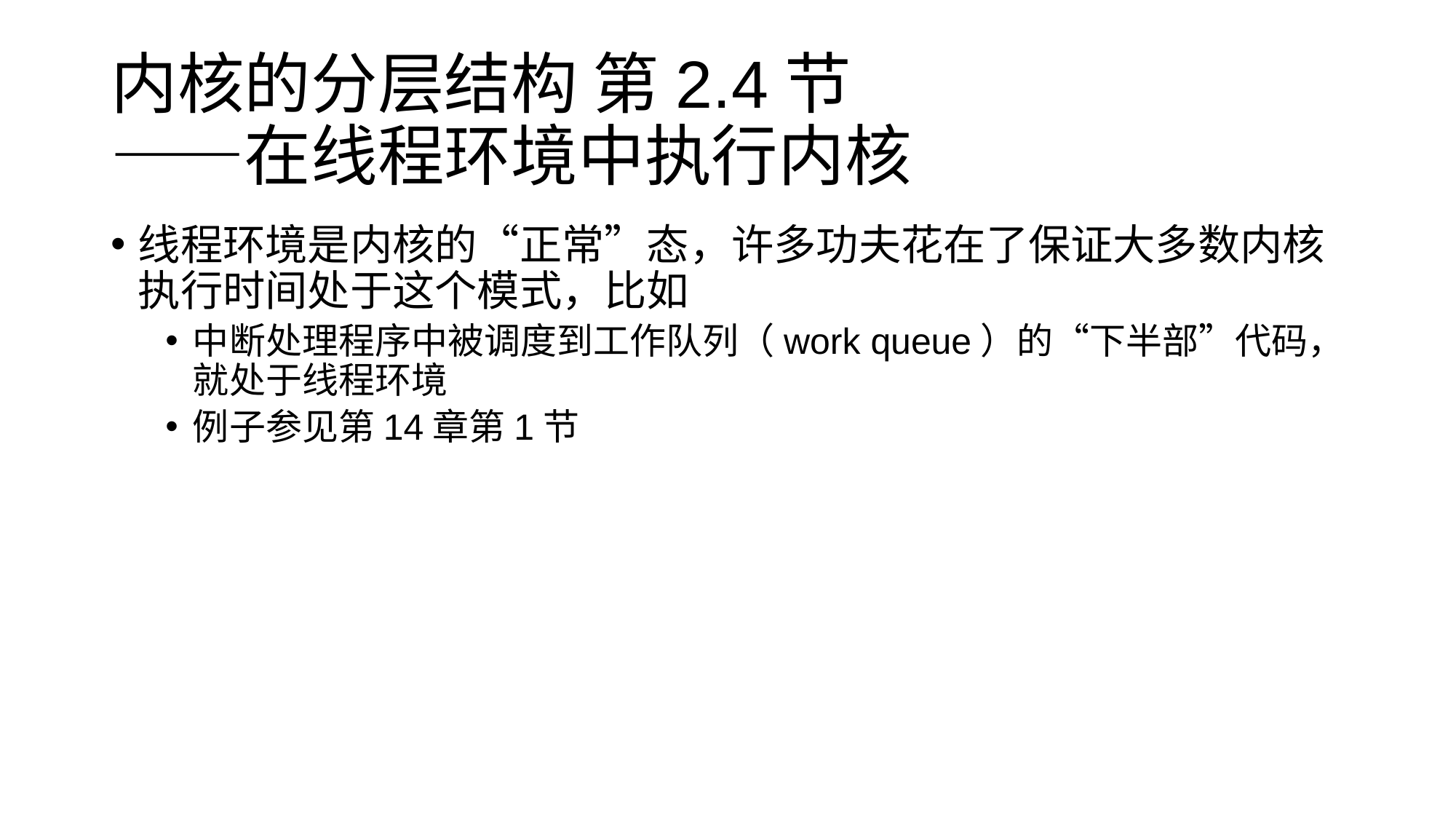

# 内核的分层结构 第2.4节 ——在线程环境中执行内核
线程环境是内核的“正常”态，许多功夫花在了保证大多数内核执行时间处于这个模式，比如
中断处理程序中被调度到工作队列（work queue）的“下半部”代码，就处于线程环境
例子参见第14章第1节